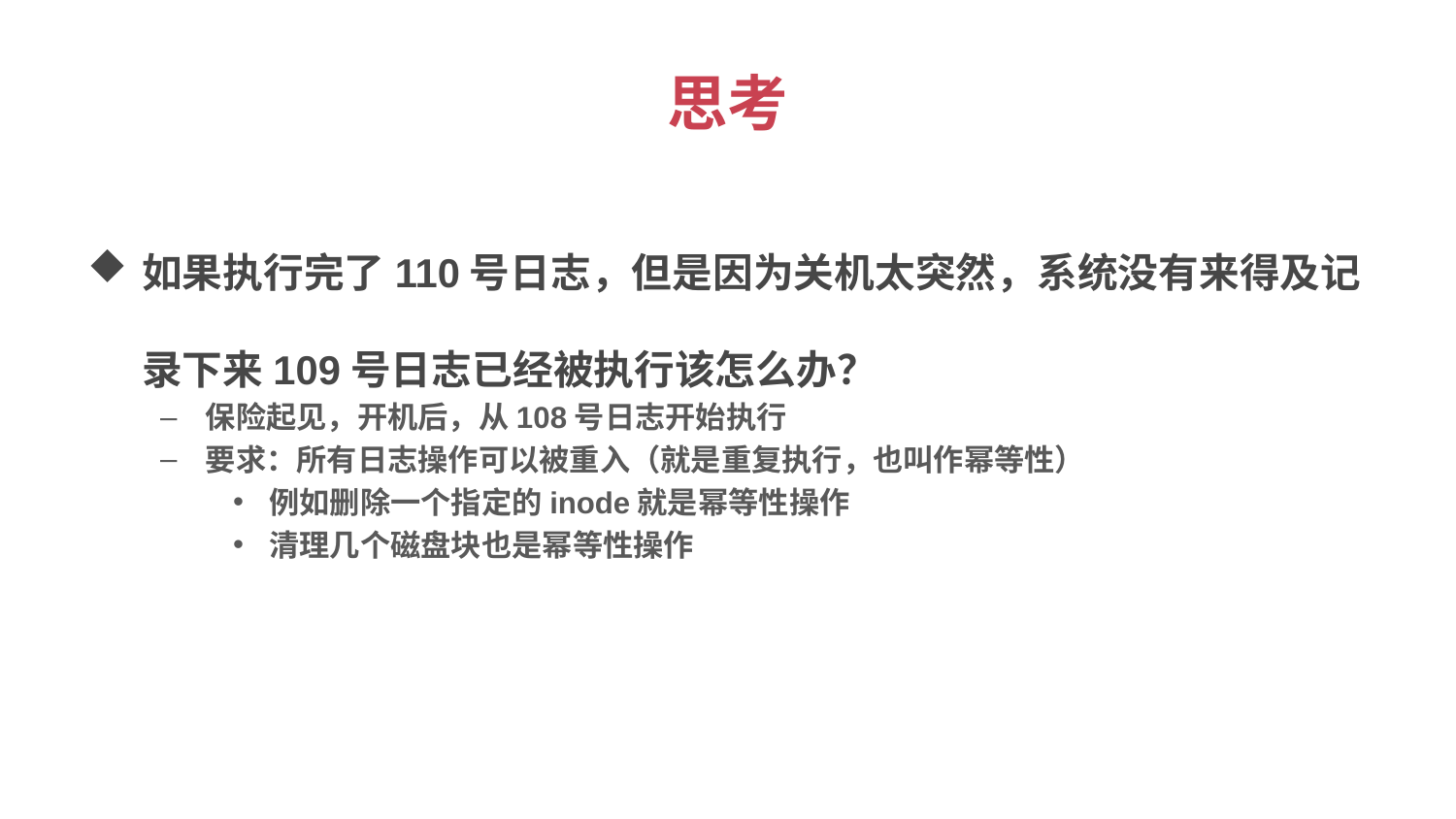

# 思考
如果执行完了110号日志，但是因为关机太突然，系统没有来得及记录下来109号日志已经被执行该怎么办？
保险起见，开机后，从108号日志开始执行
要求：所有日志操作可以被重入（就是重复执行，也叫作幂等性）
例如删除一个指定的inode就是幂等性操作
清理几个磁盘块也是幂等性操作